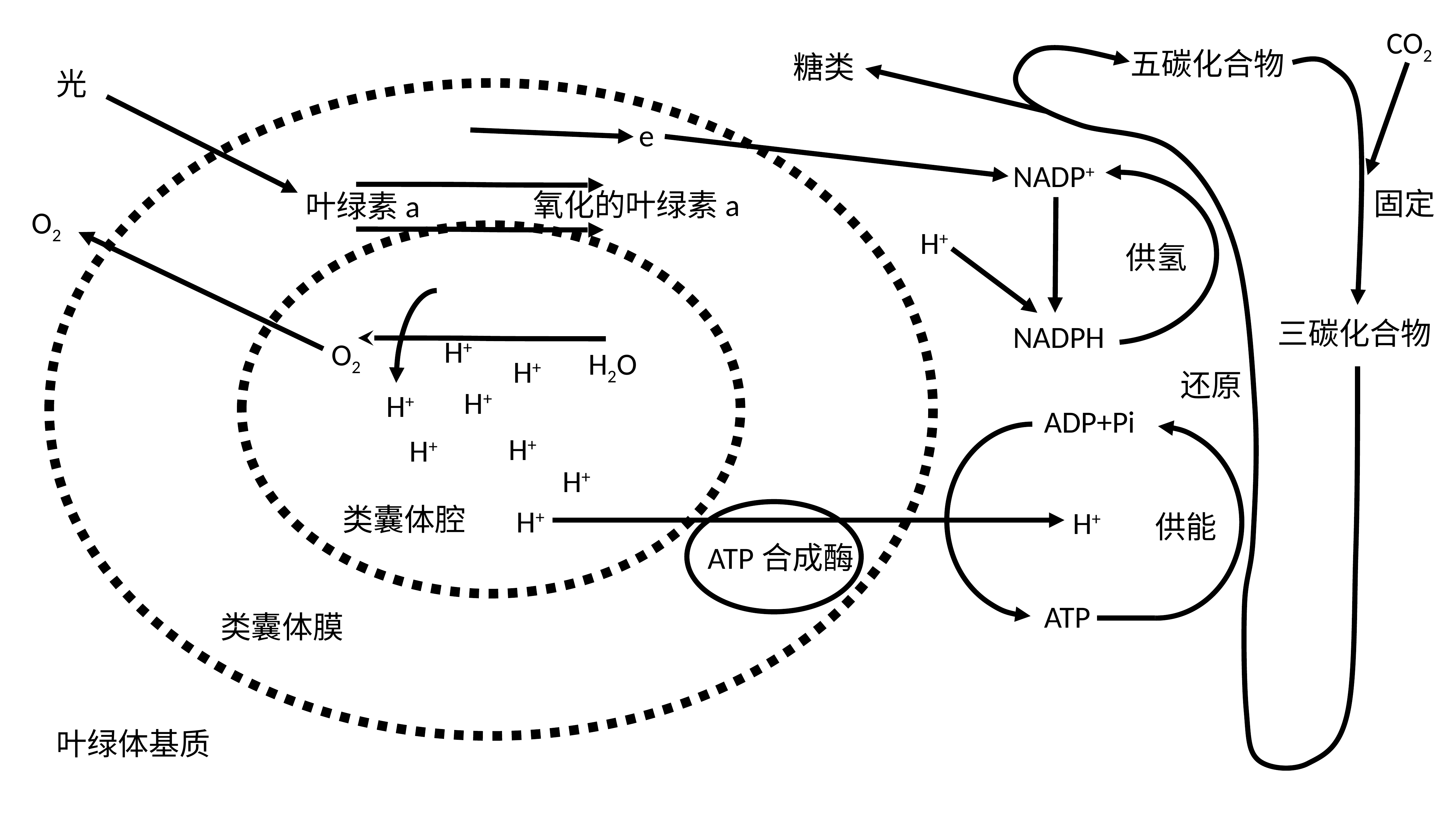

CO2
五碳化合物
糖类

光

e
NADP+

固定
氧化的叶绿素a
叶绿素a
O2
H+
供氢

三碳化合物
NADPH
H+
O2
H2O
H+
还原
H+
H+
ADP+Pi

H+
H+
H+
类囊体腔
H+
H+

供能
ATP合成酶
ATP
类囊体膜
叶绿体基质